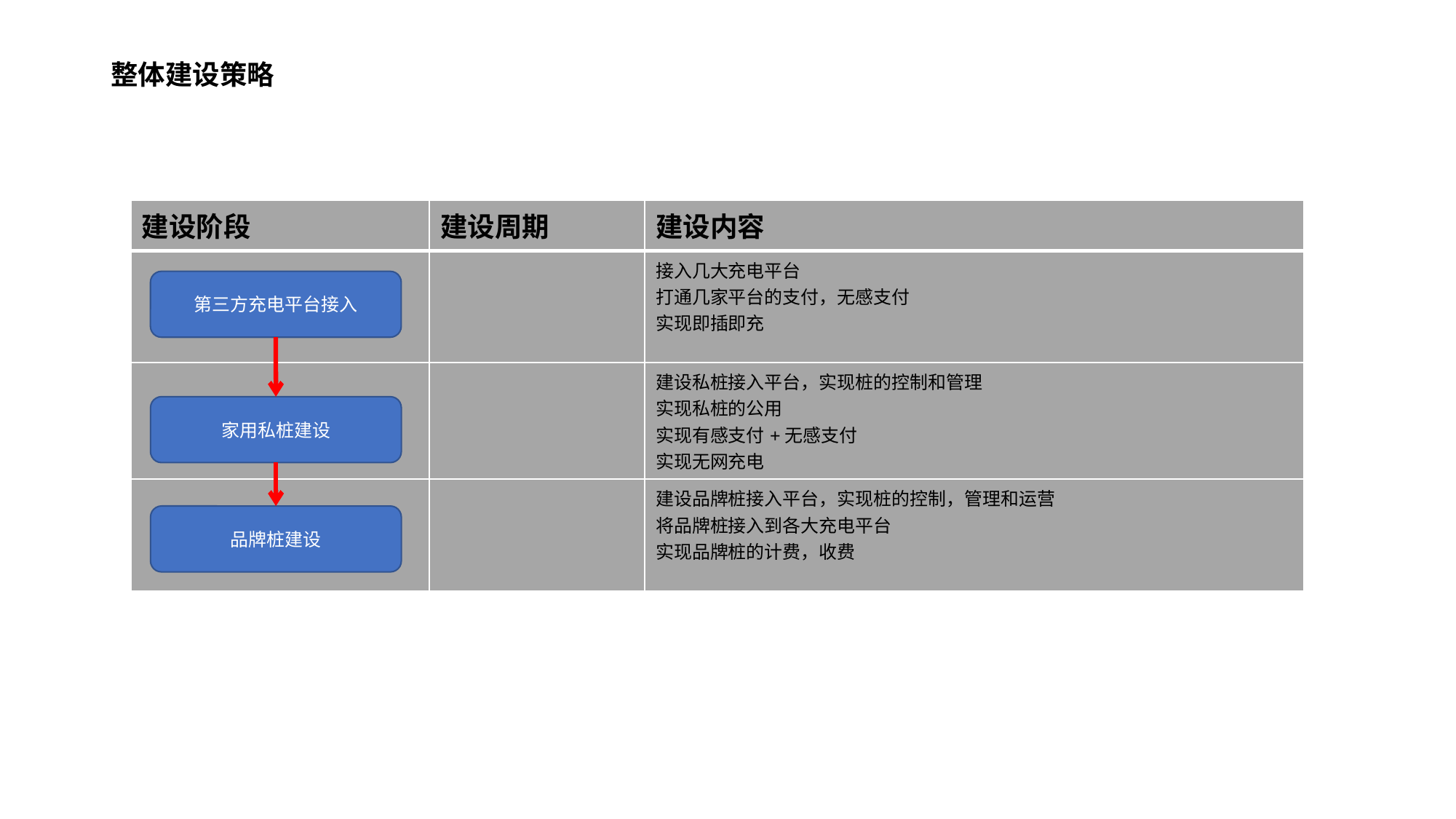

# 整体建设策略
| 建设阶段 | 建设周期 | 建设内容 |
| --- | --- | --- |
|  |  | 接入几大充电平台 打通几家平台的支付，无感支付 实现即插即充 |
|  |  | 建设私桩接入平台，实现桩的控制和管理 实现私桩的公用 实现有感支付+无感支付 实现无网充电 |
|  |  | 建设品牌桩接入平台，实现桩的控制，管理和运营 将品牌桩接入到各大充电平台 实现品牌桩的计费，收费 |
第三方充电平台接入
家用私桩建设
品牌桩建设